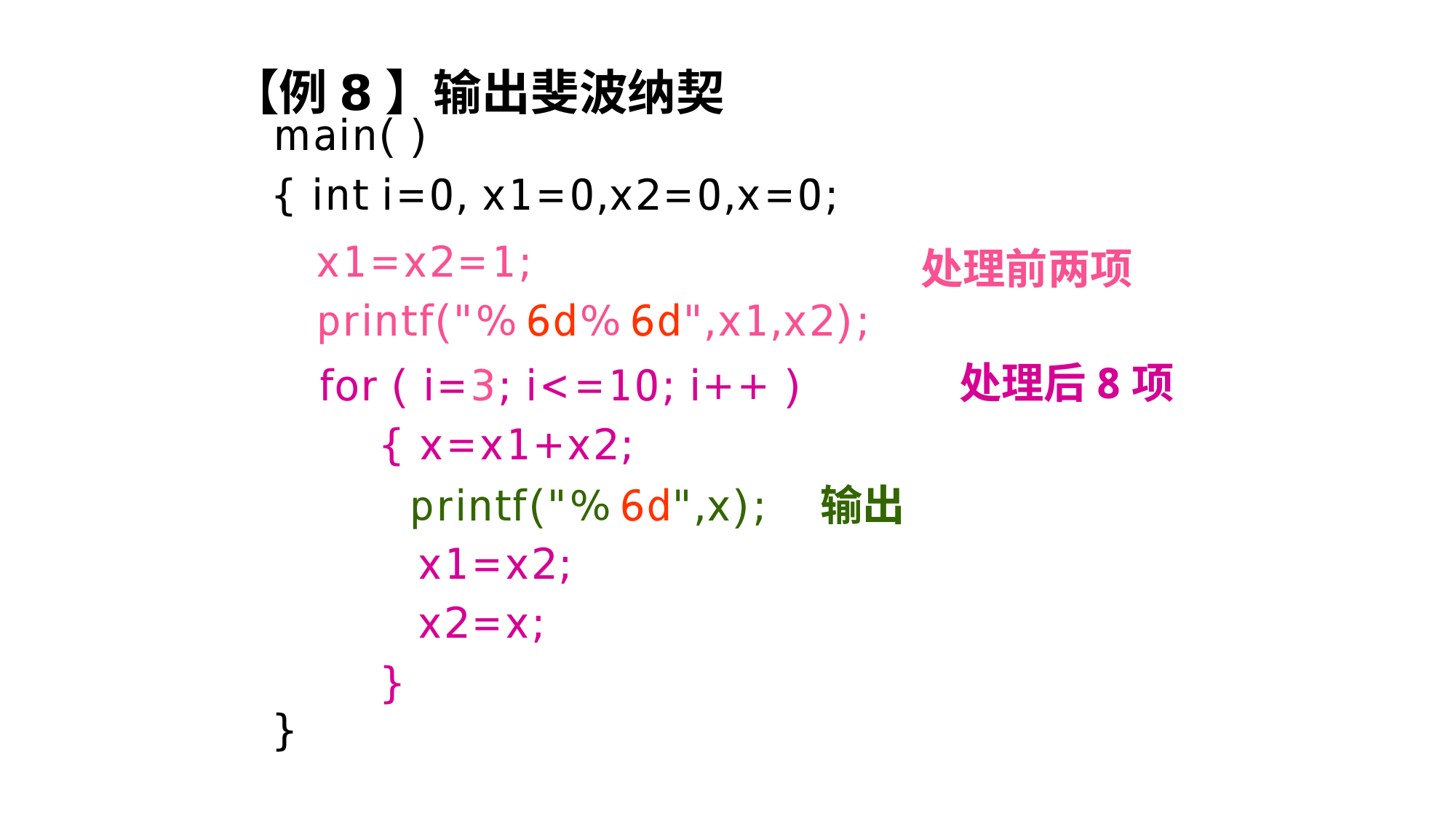

【例8】输出斐波纳契
main( )
{ int i=0, x1=0,x2=0,x=0;

}
x1=x2=1;
printf("%6d%6d",x1,x2);
处理前两项
处理后8项
for ( i=3; i<=10; i++ )
     { x=x1+x2;

        x1=x2;
        x2=x;
     }
printf("%6d",x);
输出